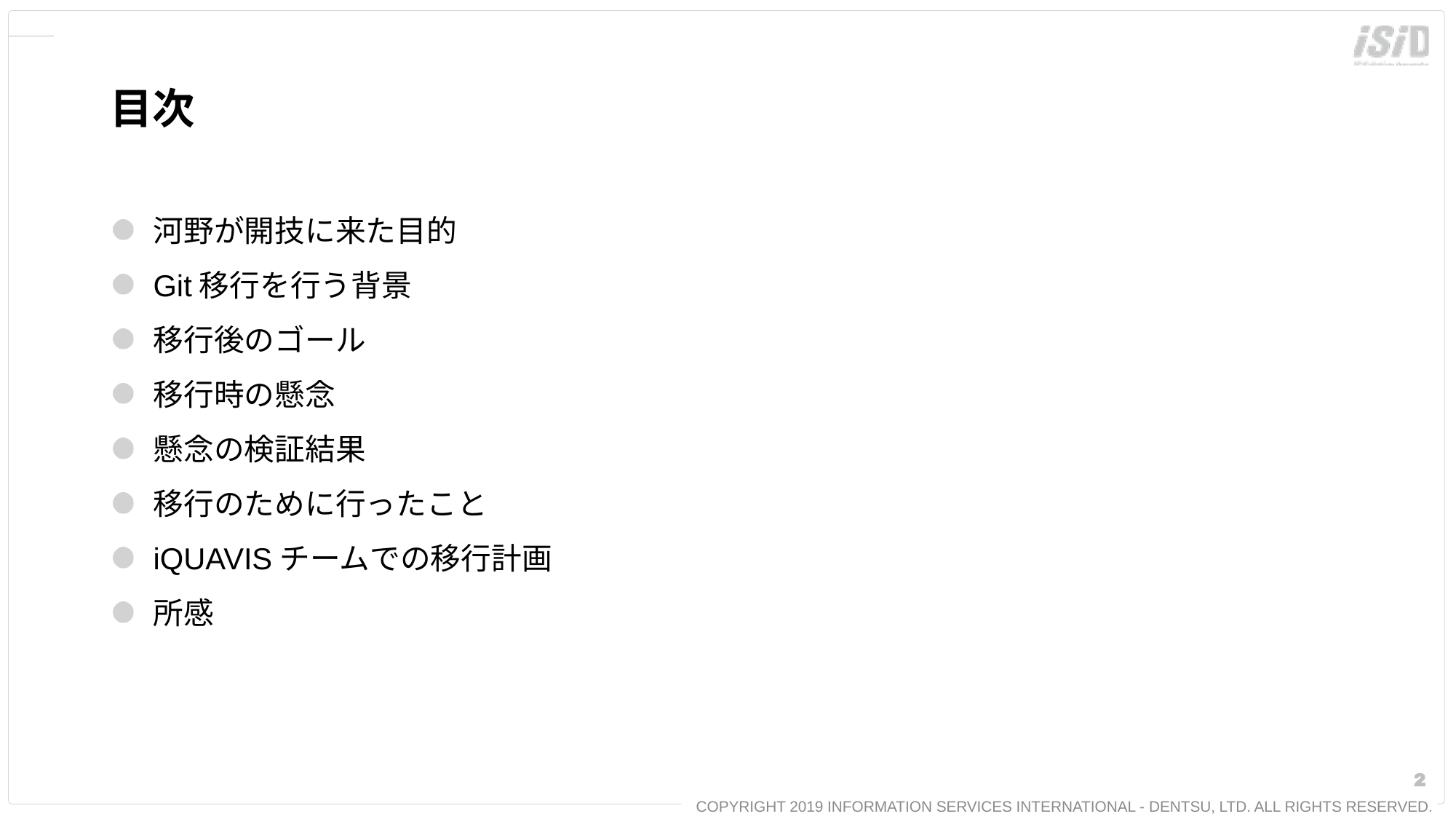

#
目次
河野が開技に来た目的
Git移行を行う背景
移行後のゴール
移行時の懸念
懸念の検証結果
移行のために行ったこと
iQUAVISチームでの移行計画
所感
2
COPYRIGHT 2019 INFORMATION SERVICES INTERNATIONAL - DENTSU, LTD. ALL RIGHTS RESERVED.